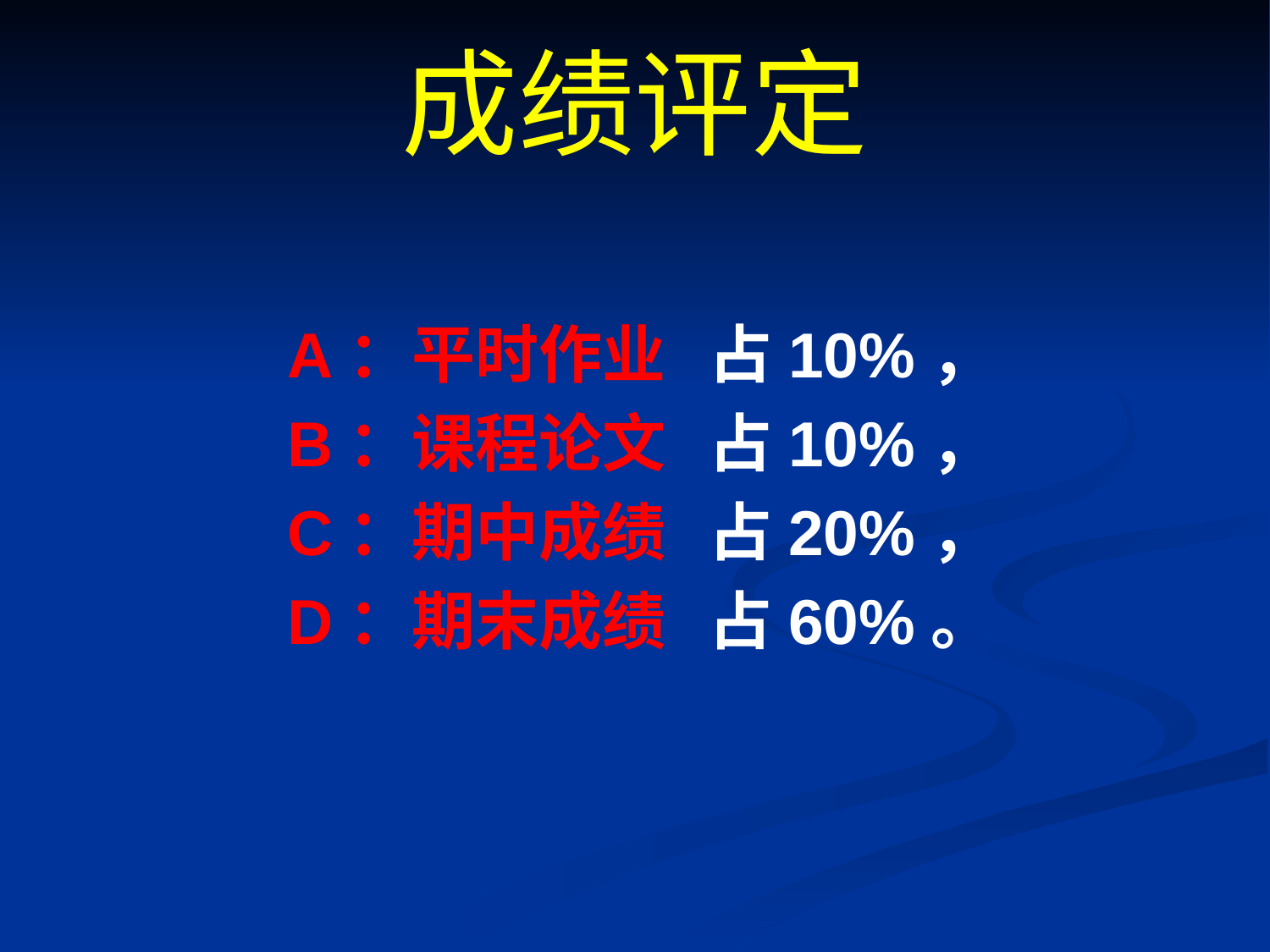

# 成绩评定

A：平时作业   占10%，
B：课程论文   占10%，
C：期中成绩   占20%，
D：期末成绩   占60%。